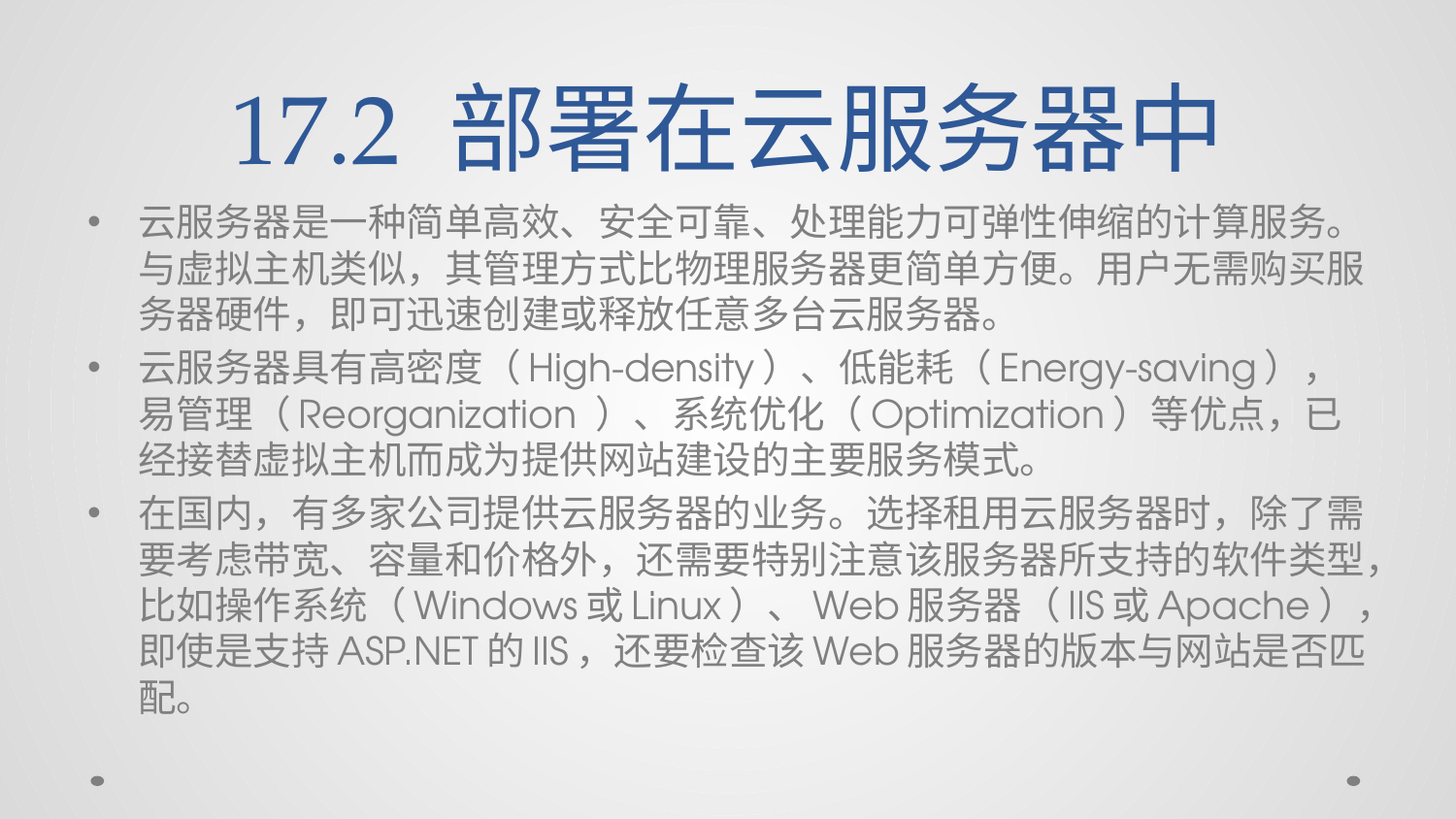

# 17.2 部署在云服务器中
云服务器是一种简单高效、安全可靠、处理能力可弹性伸缩的计算服务。与虚拟主机类似，其管理方式比物理服务器更简单方便。用户无需购买服务器硬件，即可迅速创建或释放任意多台云服务器。
云服务器具有高密度（High-density）、低能耗（Energy-saving），易管理（Reorganization ）、系统优化（Optimization）等优点，已经接替虚拟主机而成为提供网站建设的主要服务模式。
在国内，有多家公司提供云服务器的业务。选择租用云服务器时，除了需要考虑带宽、容量和价格外，还需要特别注意该服务器所支持的软件类型，比如操作系统（Windows或Linux）、Web服务器（IIS或Apache），即使是支持ASP.NET的IIS，还要检查该Web服务器的版本与网站是否匹配。